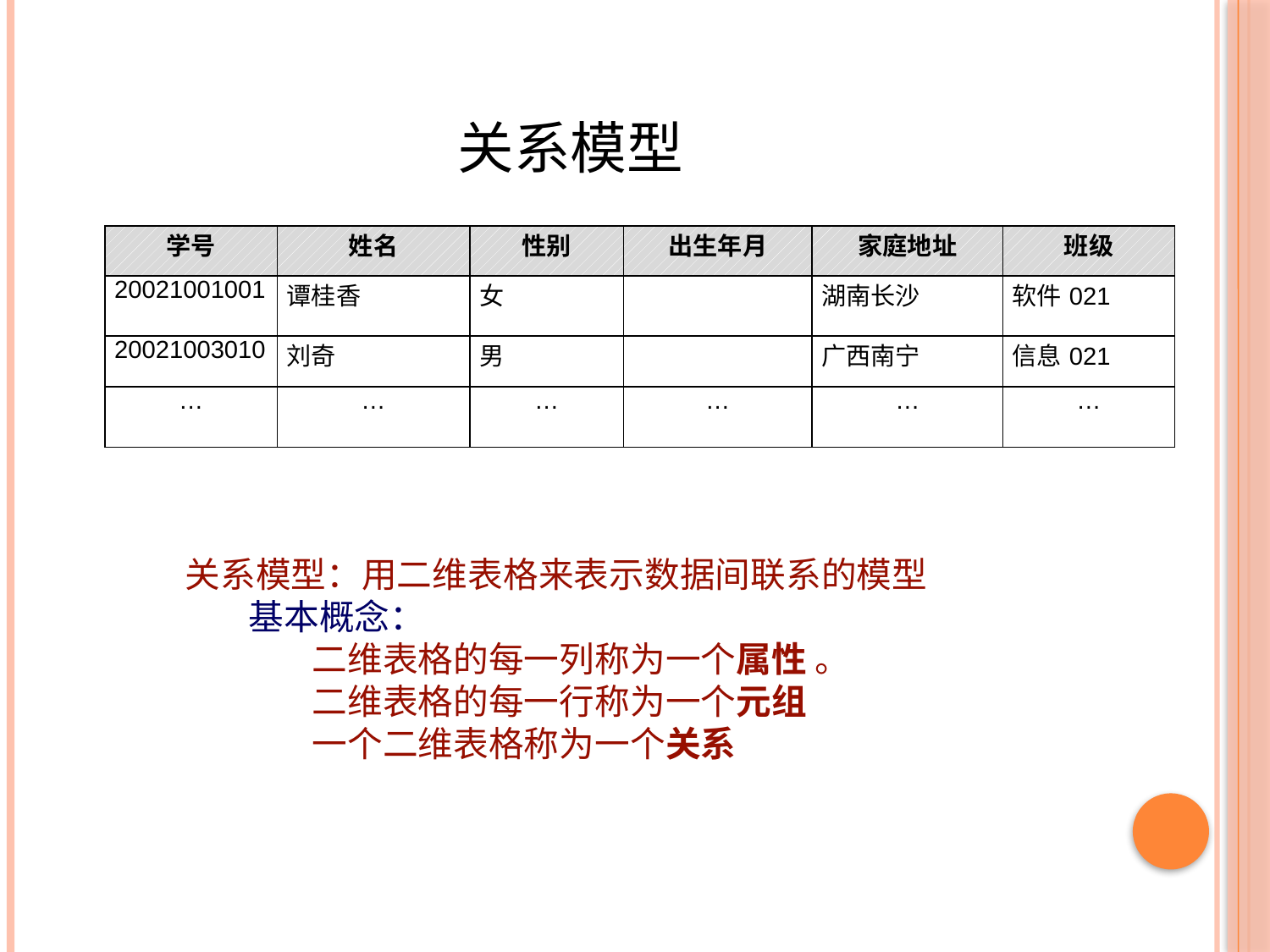

关系模型
| 学号 | 姓名 | 性别 | 出生年月 | 家庭地址 | 班级 |
| --- | --- | --- | --- | --- | --- |
| 20021001001 | 谭桂香 | 女 |  | 湖南长沙 | 软件021 |
| 20021003010 | 刘奇 | 男 |  | 广西南宁 | 信息021 |
| … | … | … | … | … | … |
关系模型：用二维表格来表示数据间联系的模型
基本概念：
二维表格的每一列称为一个属性 。
二维表格的每一行称为一个元组
一个二维表格称为一个关系